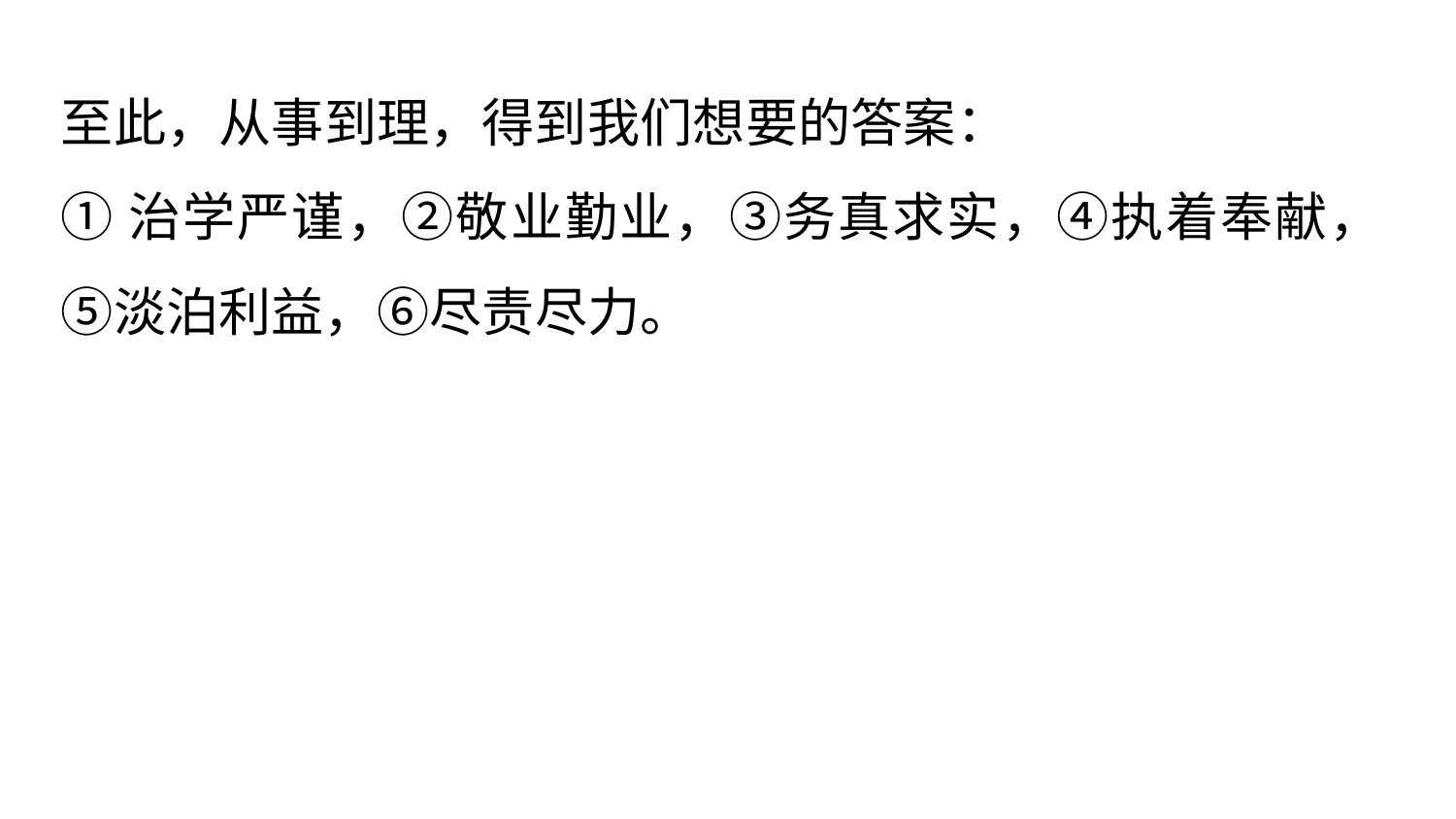

至此，从事到理，得到我们想要的答案：
①治学严谨，②敬业勤业，③务真求实，④执着奉献，⑤淡泊利益，⑥尽责尽力。